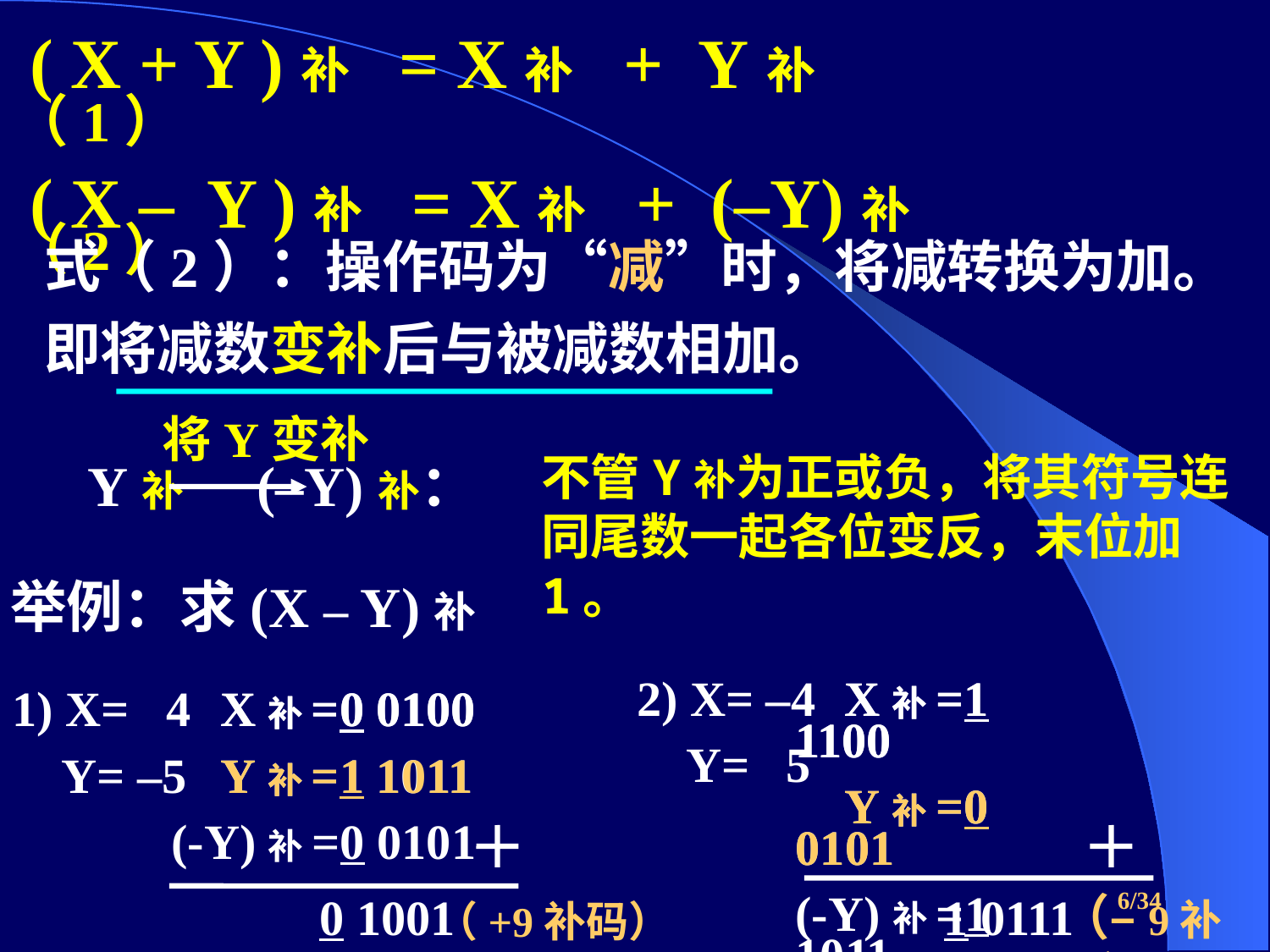

( X + Y )补  = X补  +  Y补              （1）
 ( X –  Y )补  = X补  +  (–Y)补         （2）
式（2）：操作码为“减”时，将减转换为加。
即将减数变补后与被减数相加。

 将Y变补
不管Y补为正或负，将其符号连同尾数一起各位变反，末位加1。
Y补        (–Y)补：

举例：求(X – Y)补
2) X= –4
    Y=   5
    X补=1 1100
    Y补=0 0101
(-Y)补=1 1011
    X补=1 1100
    Y补=0 0101
1) X=   4
    Y= –5
    X补=0 0100
    Y补=1 1011
(-Y)补=0 0101
    X补=0 0100
    Y补=1 1011

6/34

0 1001
1 0111
（–9补码）

（+9补码）